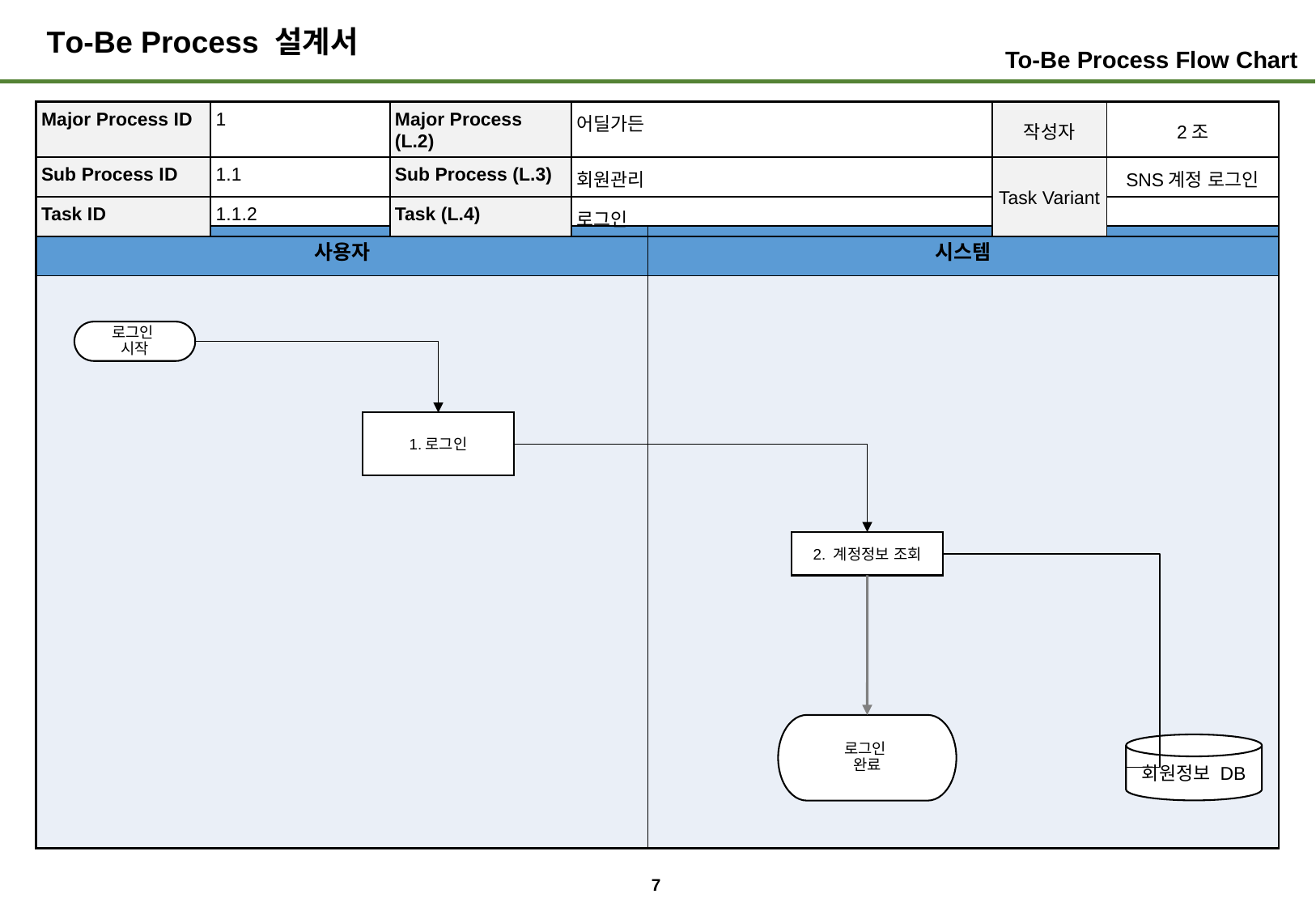

# To-Be Process 설계서
To-Be Process Flow Chart
| Major Process ID | 1 | Major Process (L.2) | 어딜가든 | 작성자 | 2조 |
| --- | --- | --- | --- | --- | --- |
| Sub Process ID | 1.1 | Sub Process (L.3) | 회원관리 | Task Variant | SNS계정 로그인 |
| Task ID | 1.1.2 | Task (L.4) | 로그인 |  |  |
| 사용자 | 시스템 |
| --- | --- |
|  |  |
로그인
시작
1.로그인
2. 계정정보 조회
로그인
완료
회원정보 DB